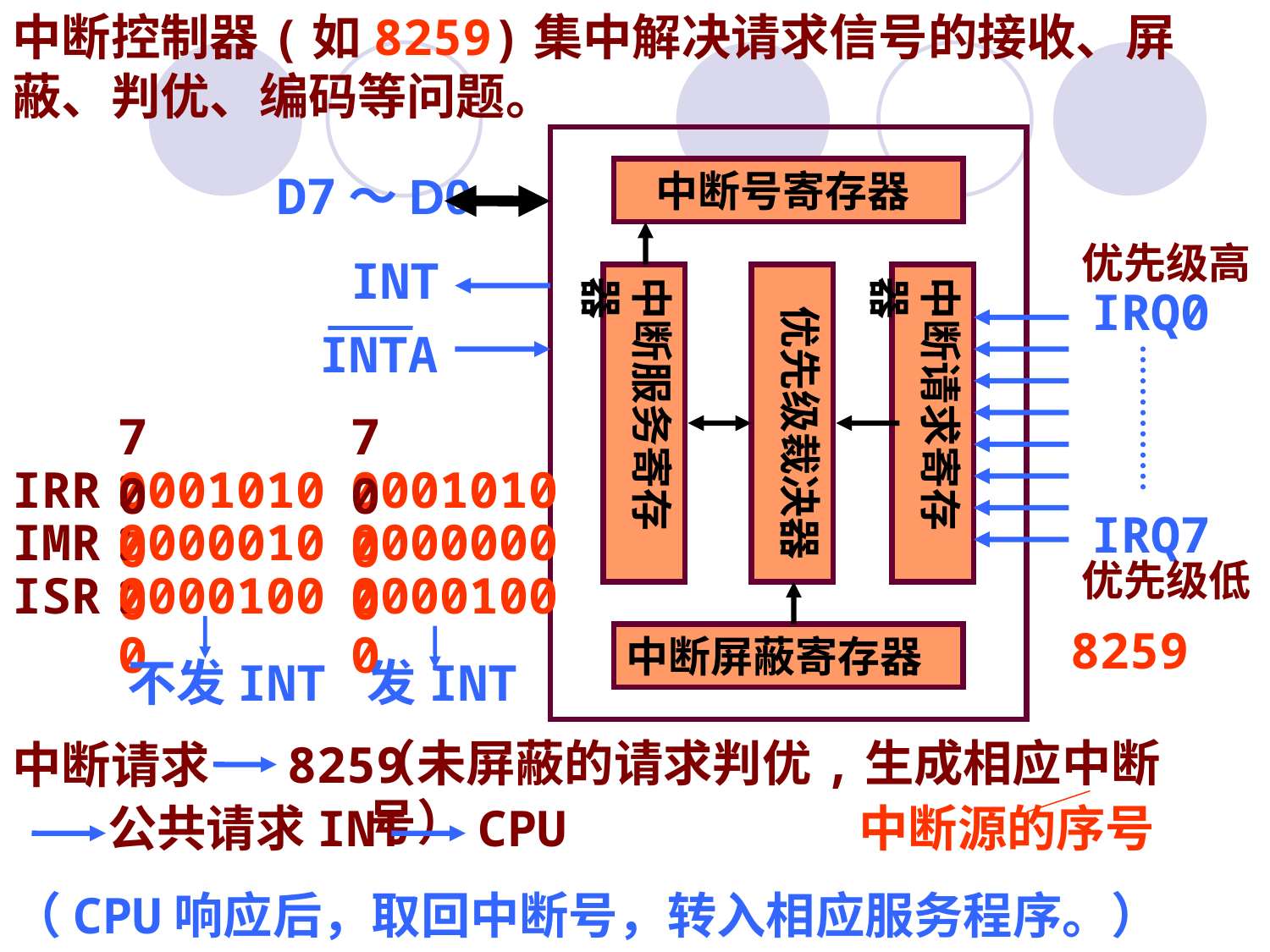

中断控制器(如8259)集中解决请求信号的接收、屏蔽、判优、编码等问题。

D7～D0
  中断号寄存器

优先级高
INT
中断服务寄存器
  优先级裁决器
中断请求寄存器
IRQ0

INTA

7      0
7      0

IRR：
00010100
00010100

IRQ7
IMR：
00000100
00000000

优先级低
ISR：
00001000
00001000

8259

中断屏蔽寄存器

不发INT
发INT
（未屏蔽的请求判优,生成相应中断号）
中断请求
8259

公共请求INT
CPU
中断源的序号

（CPU响应后，取回中断号，转入相应服务程序。）
2018年1月18日星期四
24